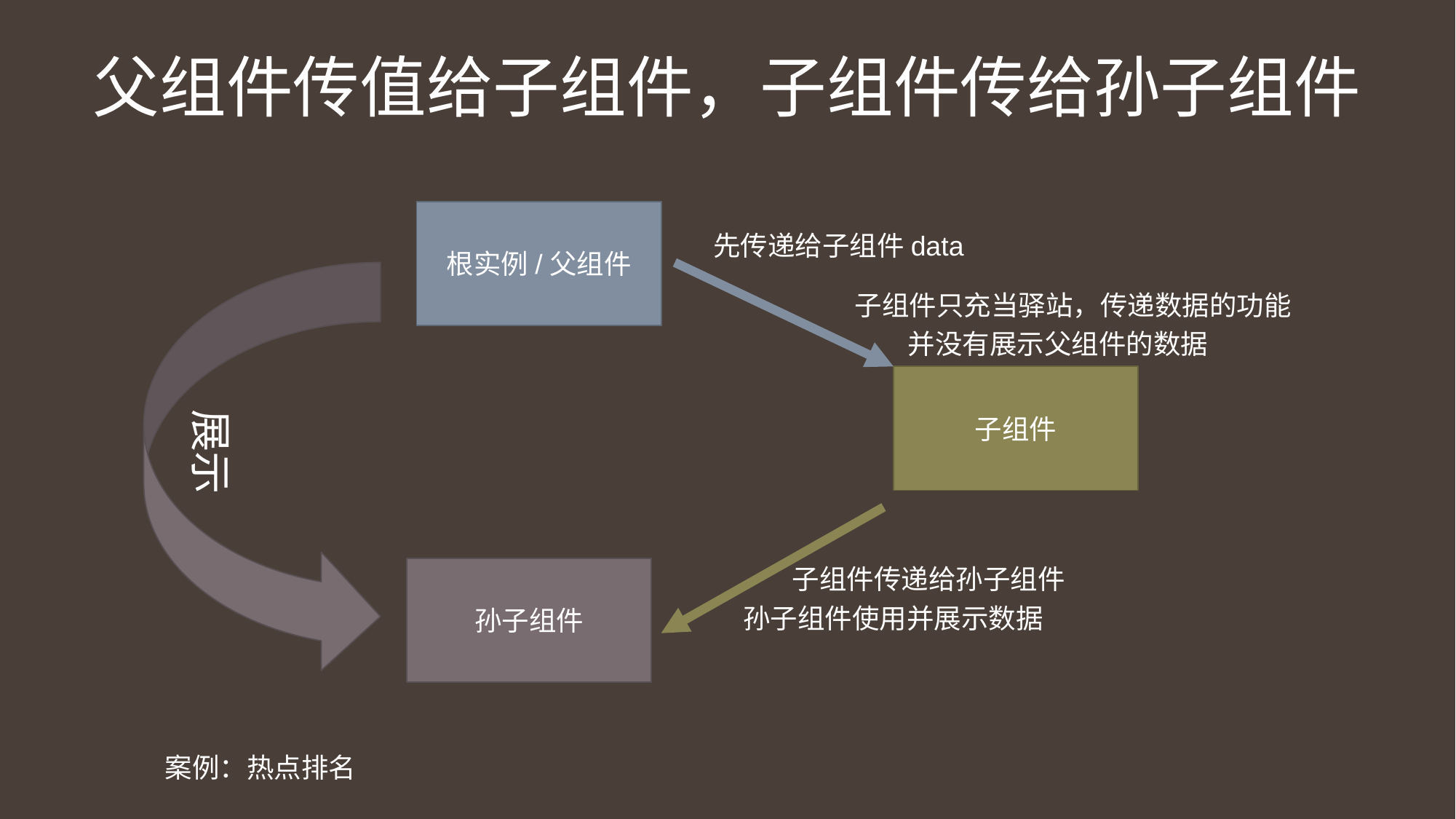

父组件传值给子组件，子组件传给孙子组件
根实例/父组件
先传递给子组件data

子组件只充当驿站，传递数据的功能
并没有展示父组件的数据
子组件
展示
子组件传递给孙子组件
孙子组件
孙子组件使用并展示数据
案例：热点排名